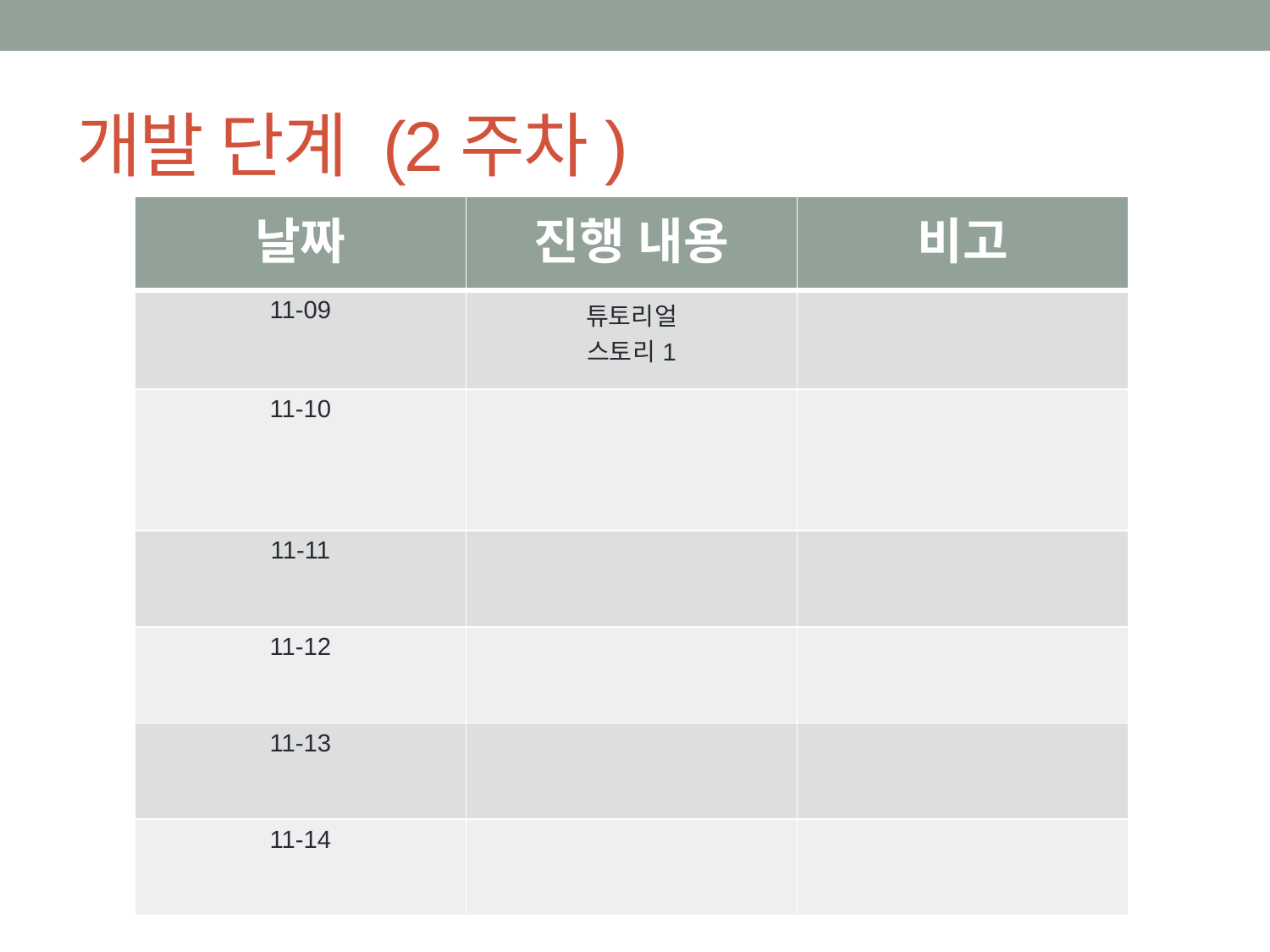

# 개발 단계 (2주차)
| 날짜 | 진행 내용 | 비고 |
| --- | --- | --- |
| 11-09 | 튜토리얼 스토리1 |  |
| 11-10 |  |  |
| 11-11 |  |  |
| 11-12 |  |  |
| 11-13 |  |  |
| 11-14 |  |  |